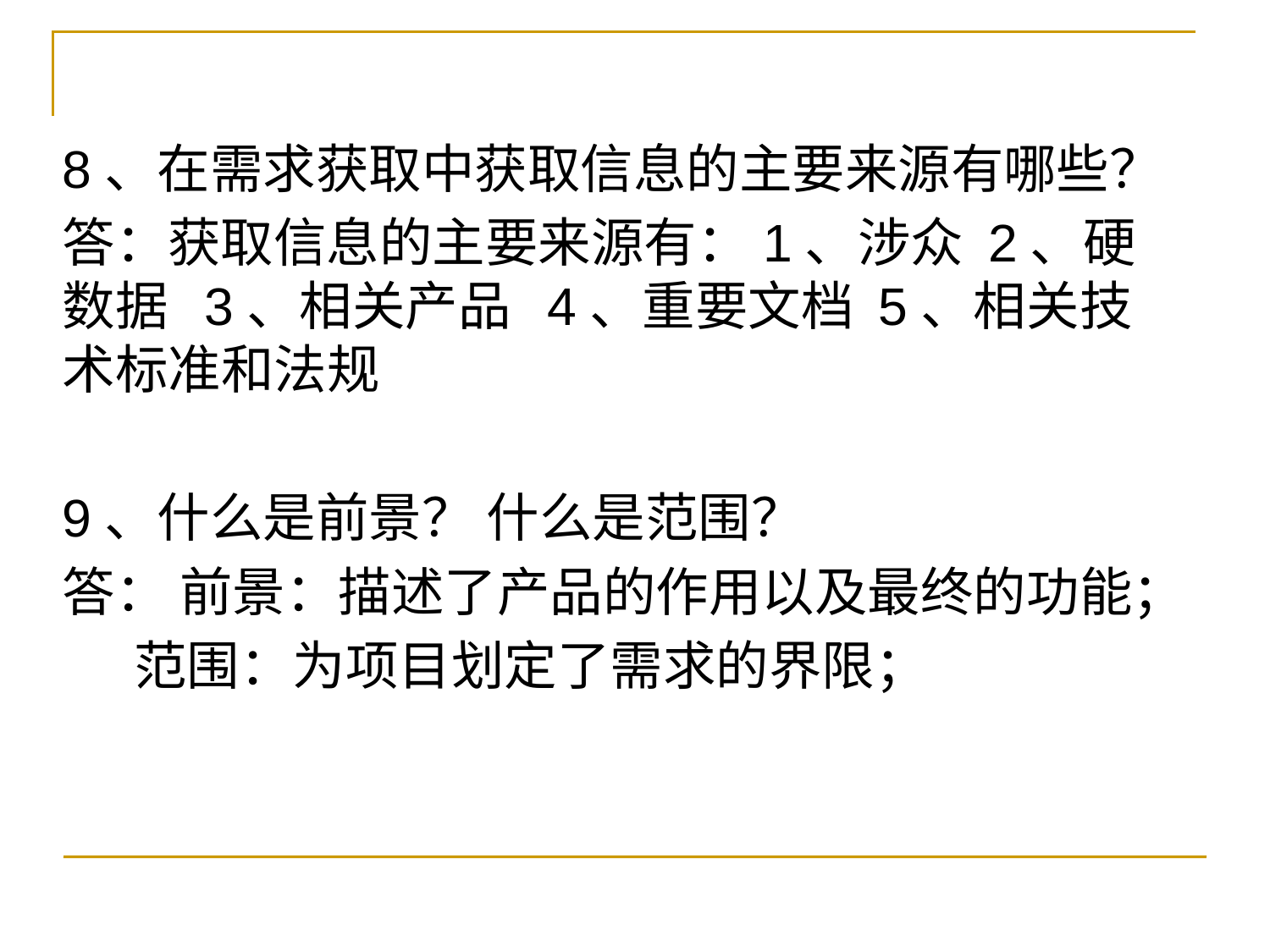

8、在需求获取中获取信息的主要来源有哪些？
答：获取信息的主要来源有：1、涉众 2、硬数据  3、相关产品  4、重要文档 5、相关技术标准和法规

9、什么是前景？ 什么是范围？
答： 前景：描述了产品的作用以及最终的功能；
     范围：为项目划定了需求的界限；